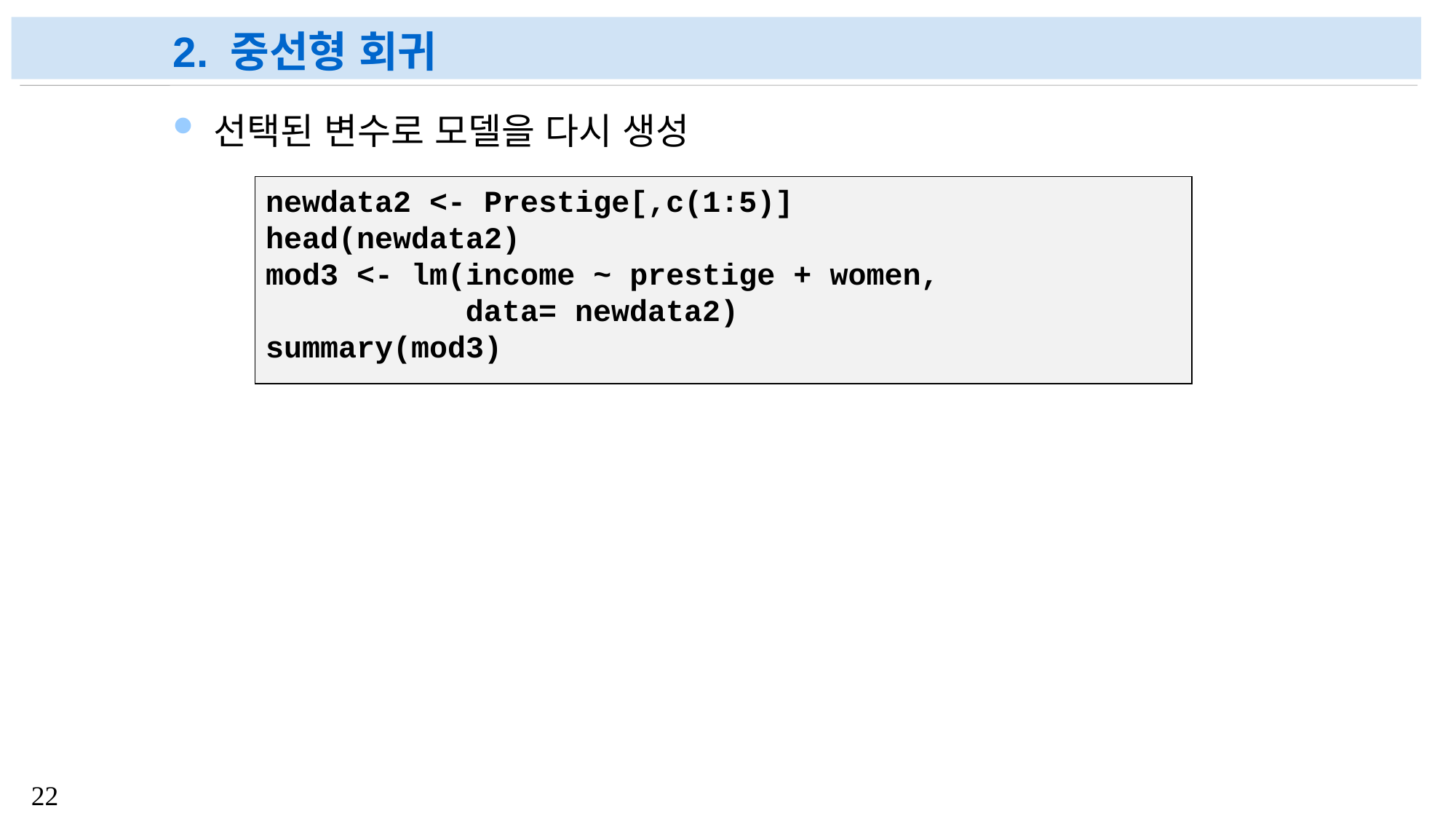

# 2. 중선형 회귀
선택된 변수로 모델을 다시 생성
newdata2 <- Prestige[,c(1:5)]
head(newdata2)
mod3 <- lm(income ~ prestige + women,
           data= newdata2)
summary(mod3)